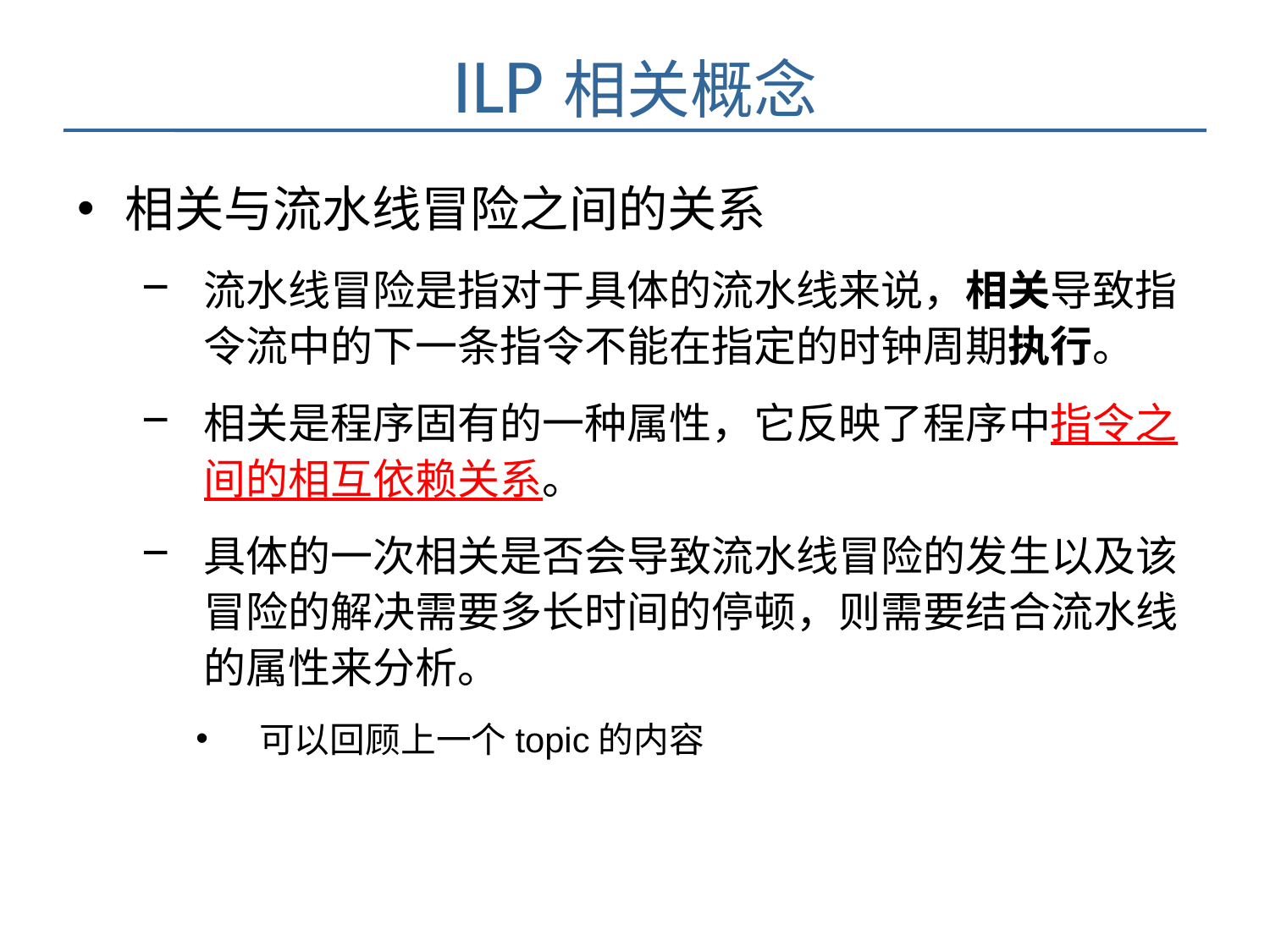

ILP相关概念
相关与流水线冒险之间的关系
流水线冒险是指对于具体的流水线来说，相关导致指令流中的下一条指令不能在指定的时钟周期执行。
相关是程序固有的一种属性，它反映了程序中指令之间的相互依赖关系。
具体的一次相关是否会导致流水线冒险的发生以及该冒险的解决需要多长时间的停顿，则需要结合流水线的属性来分析。
可以回顾上一个topic的内容